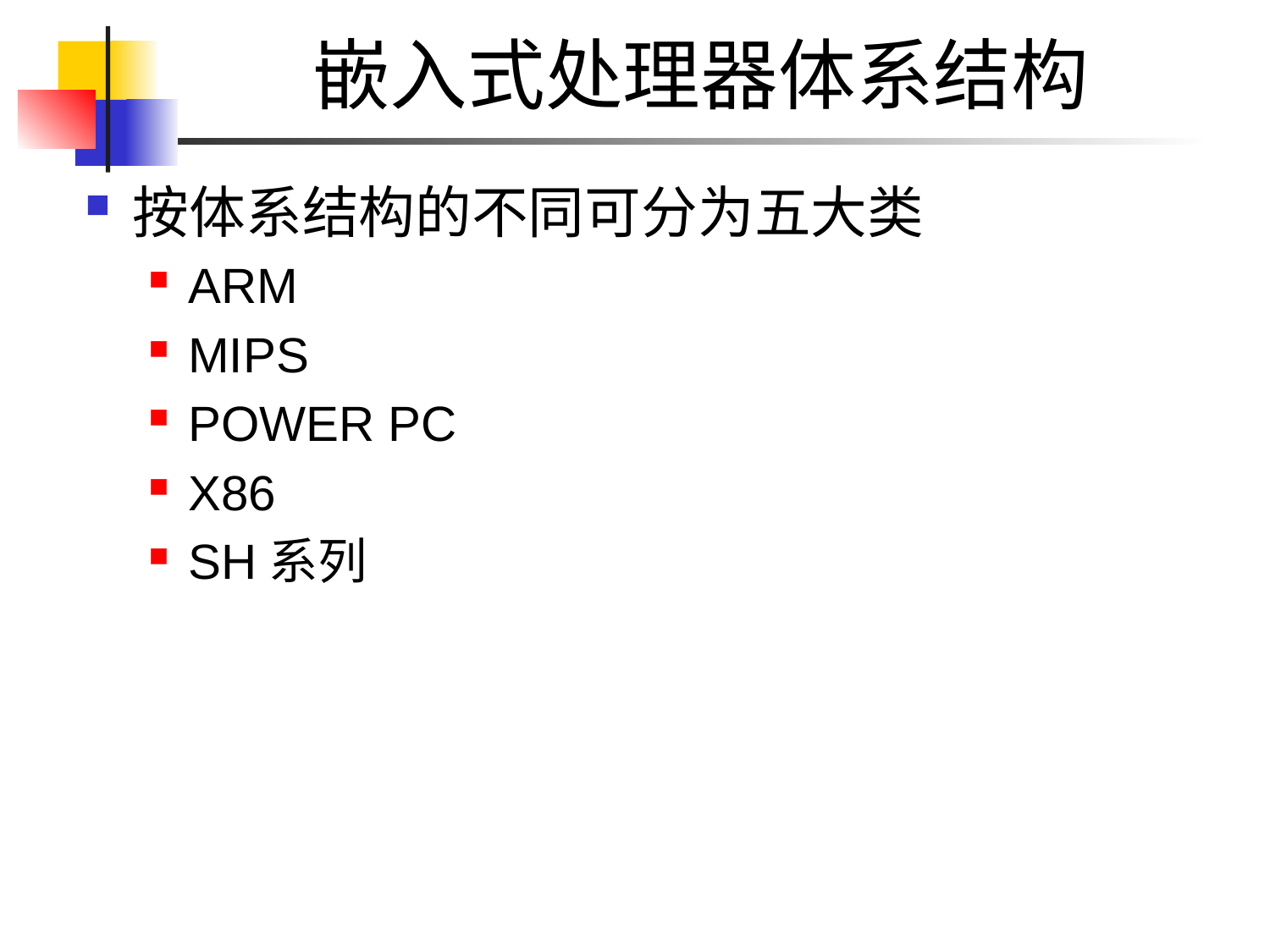

# 嵌入式处理器体系结构
按体系结构的不同可分为五大类
ARM
MIPS
POWER PC
X86
SH系列